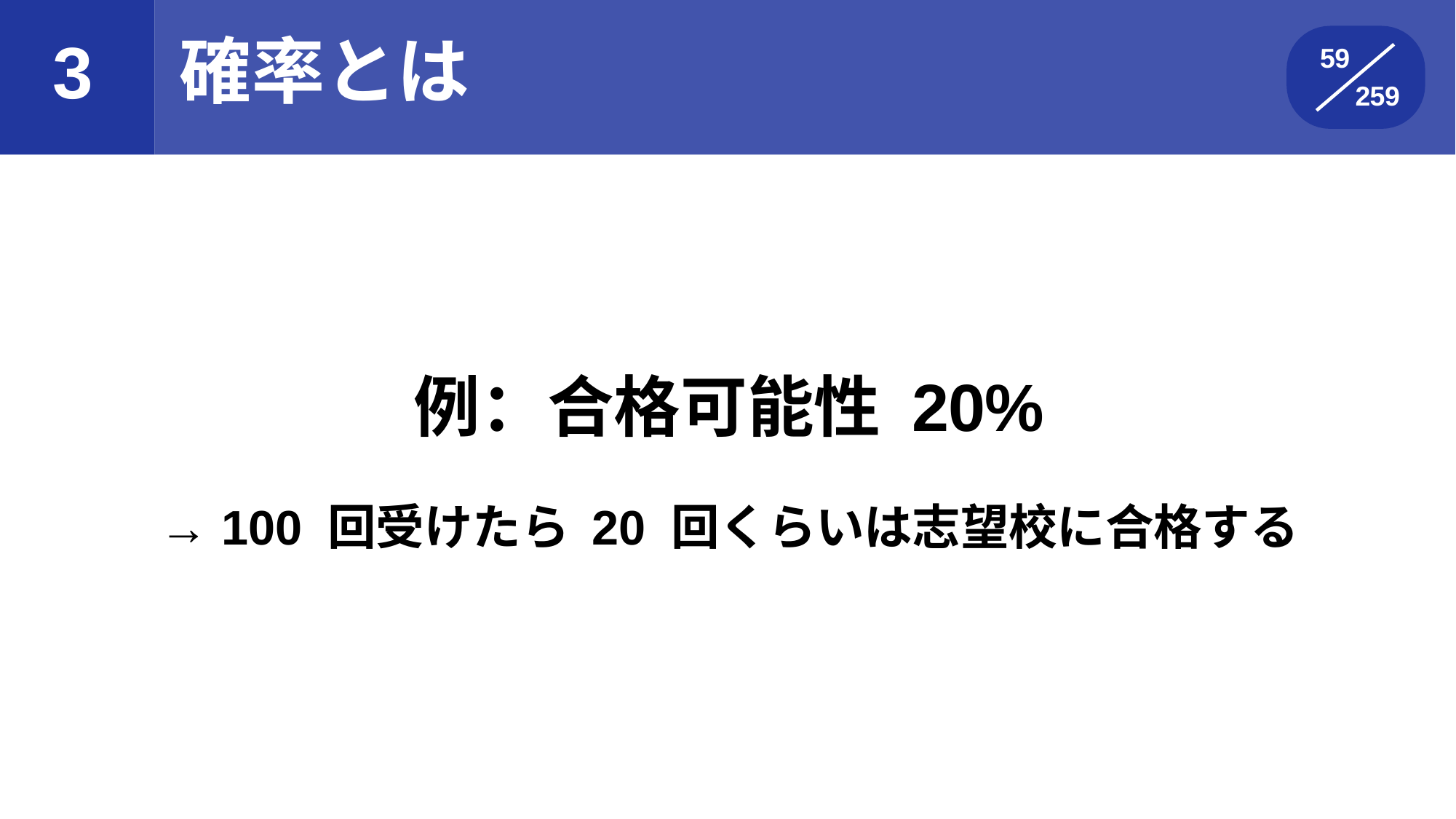

確率とは
# 3
59
259
例：合格可能性 20%
→ 100 回受けたら 20 回くらいは志望校に合格する